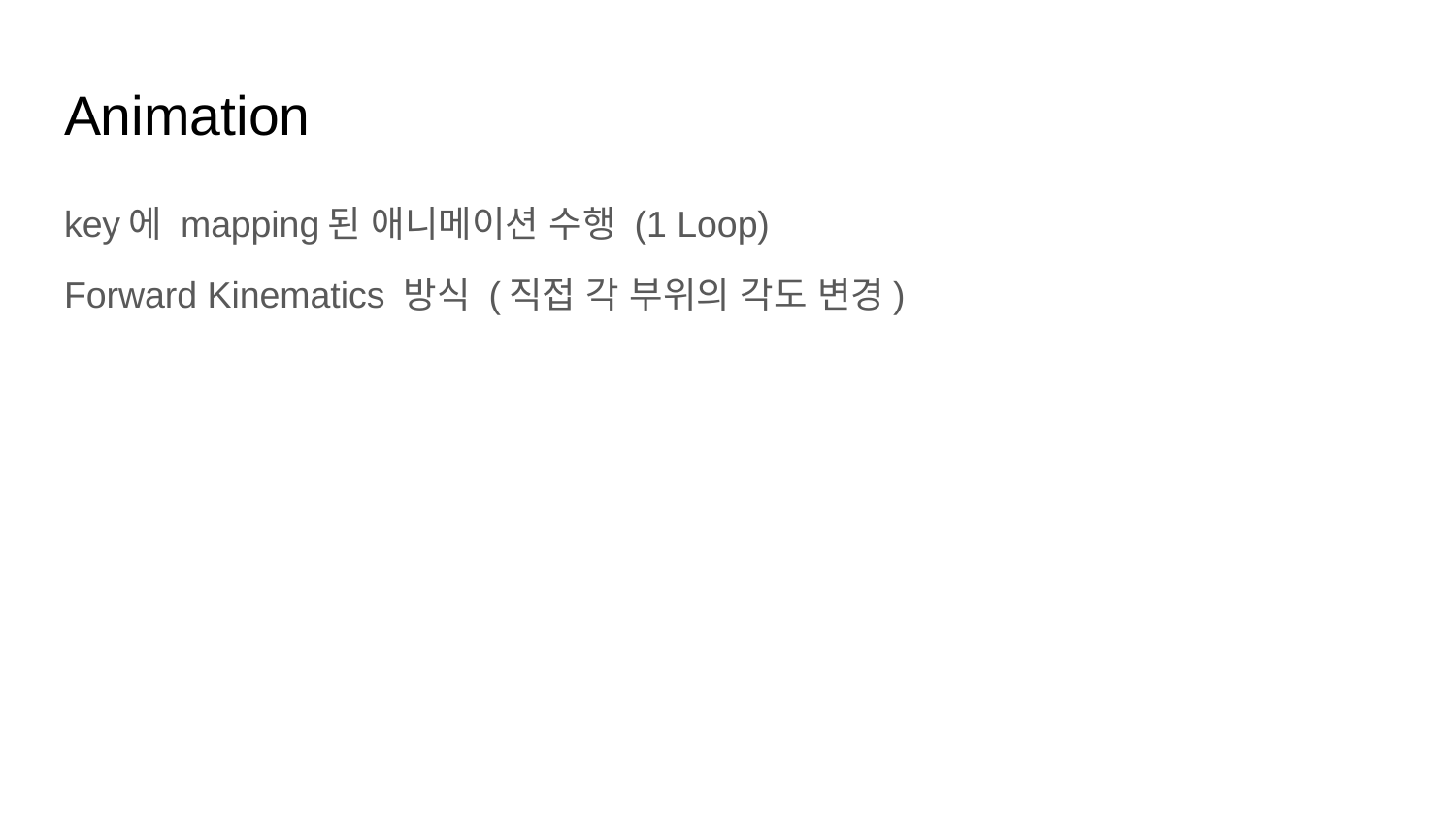

# Animation
key에 mapping된 애니메이션 수행 (1 Loop)
Forward Kinematics 방식 (직접 각 부위의 각도 변경)